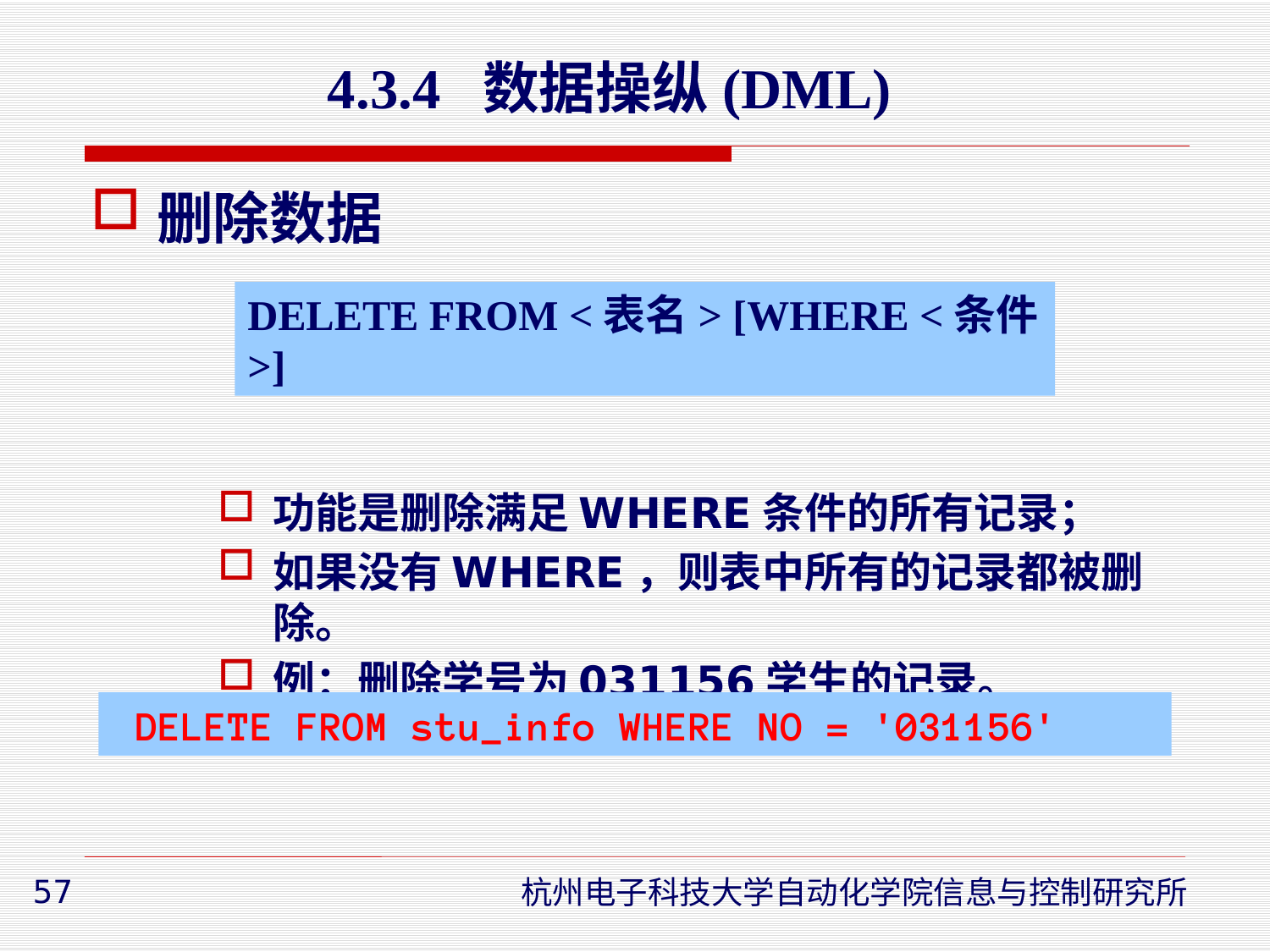

4.3.4  数据操纵(DML)
删除数据

功能是删除满足WHERE条件的所有记录；
如果没有WHERE，则表中所有的记录都被删除。
例：删除学号为031156学生的记录。

DELETE FROM <表名> [WHERE <条件>]
DELETE FROM stu_info WHERE NO = '031156'